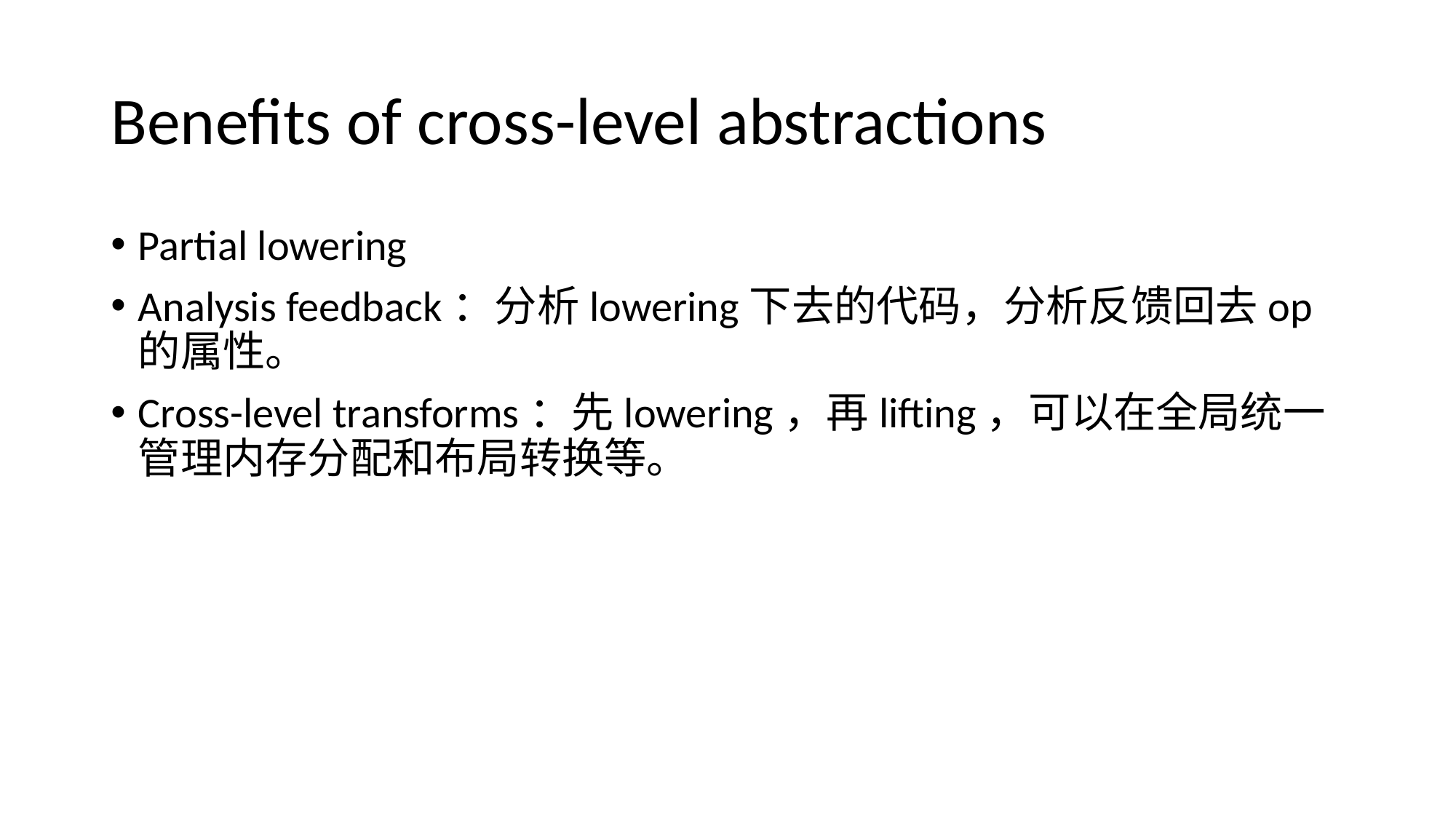

# Benefits of cross-level abstractions
Partial lowering
Analysis feedback：分析lowering下去的代码，分析反馈回去op的属性。
Cross-level transforms：先lowering，再lifting，可以在全局统一管理内存分配和布局转换等。